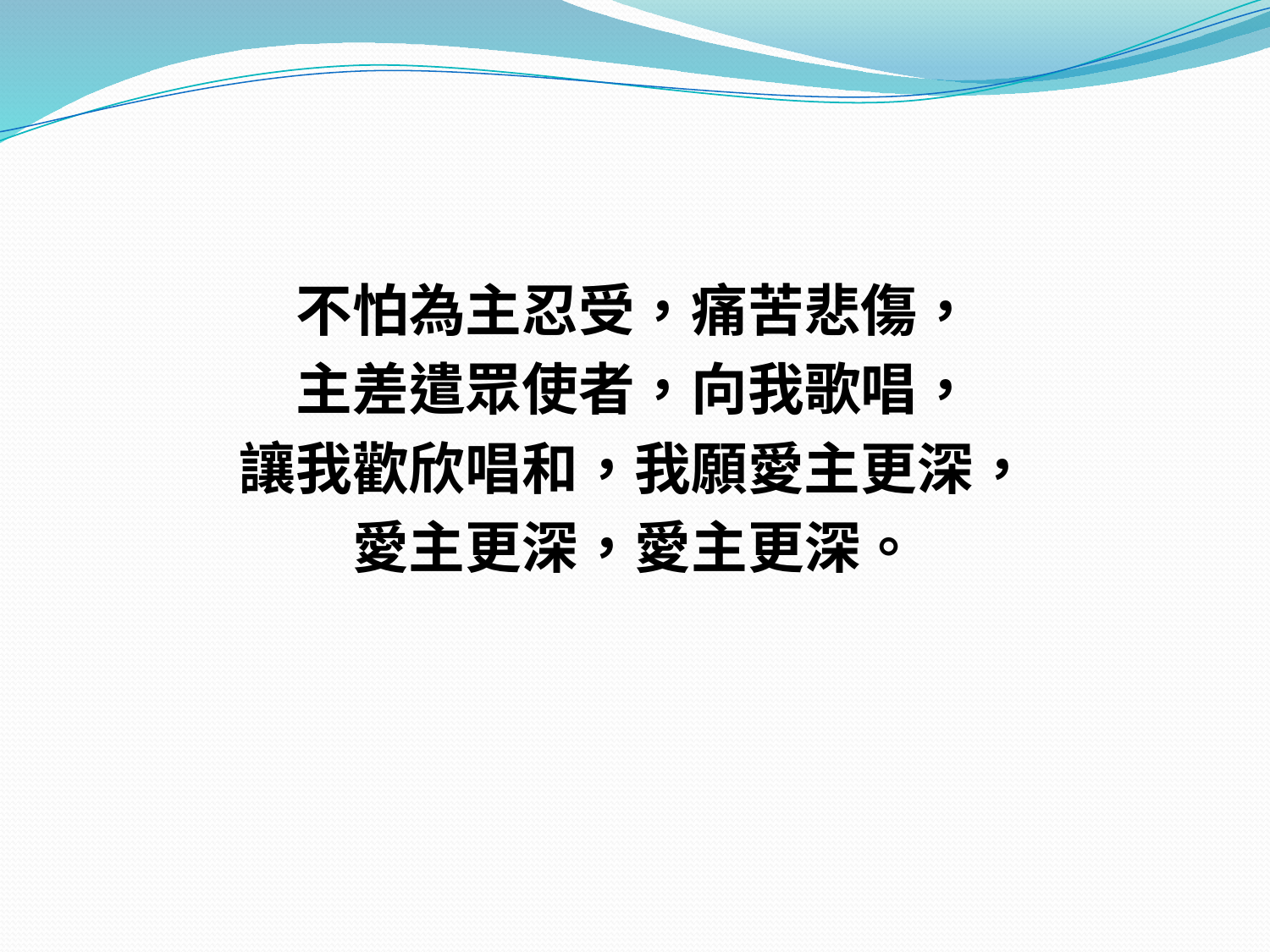

#
不怕為主忍受，痛苦悲傷，
主差遣眾使者，向我歌唱，
讓我歡欣唱和，我願愛主更深，
愛主更深，愛主更深。